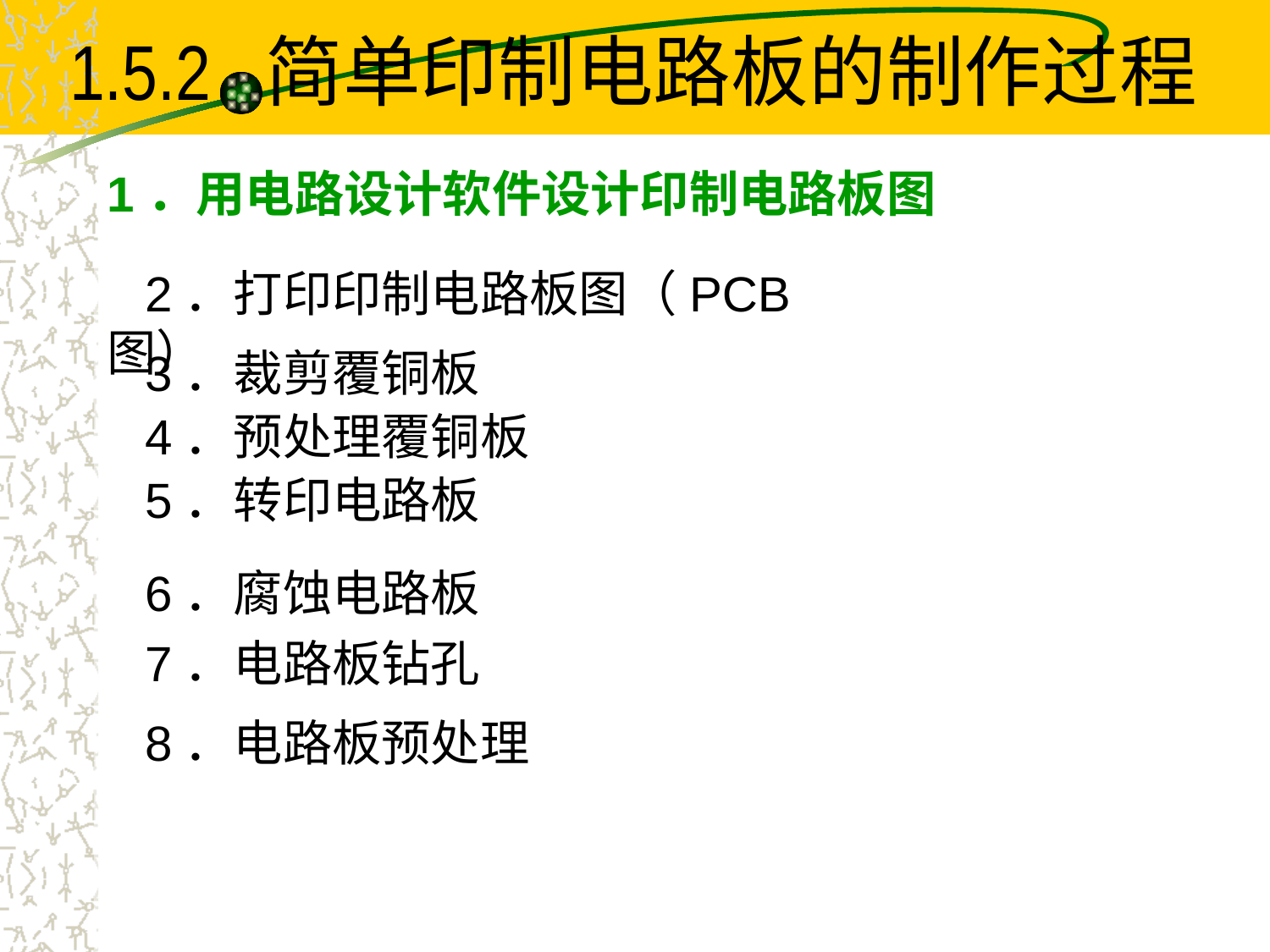

# 1.5.2  简单印制电路板的制作过程
1．用电路设计软件设计印制电路板图
2．打印印制电路板图（PCB图）
3．裁剪覆铜板
4．预处理覆铜板
5．转印电路板
6．腐蚀电路板
7．电路板钻孔
8．电路板预处理